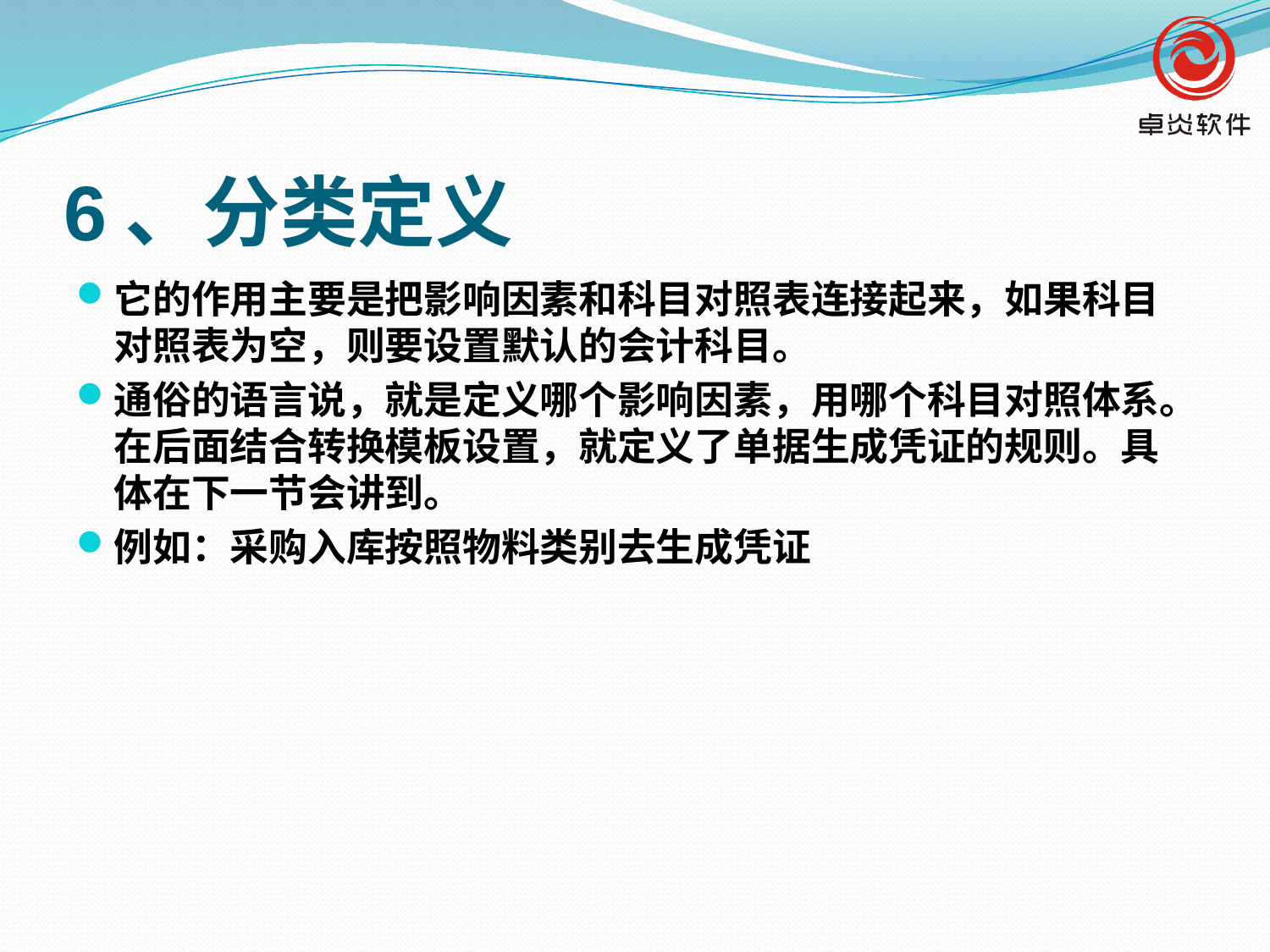

# 6、分类定义
它的作用主要是把影响因素和科目对照表连接起来，如果科目对照表为空，则要设置默认的会计科目。
通俗的语言说，就是定义哪个影响因素，用哪个科目对照体系。在后面结合转换模板设置，就定义了单据生成凭证的规则。具体在下一节会讲到。
例如：采购入库按照物料类别去生成凭证